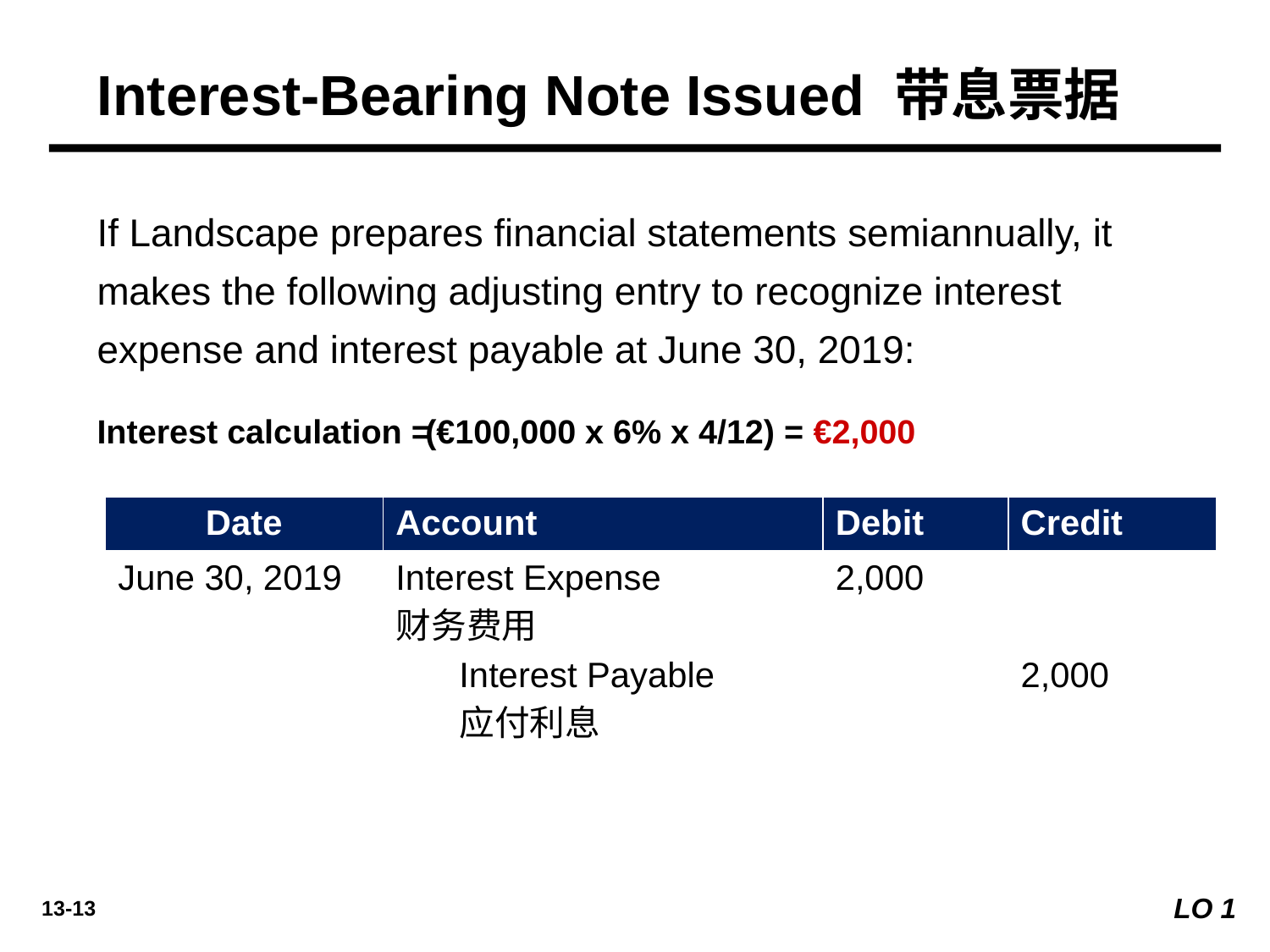

Interest-Bearing Note Issued 带息票据

If Landscape prepares financial statements semiannually, it makes the following adjusting entry to recognize interest expense and interest payable at June 30, 2019:
Interest calculation =
(€100,000 x 6% x 4/12) = €2,000
| Date | Account | Debit | Credit |
| --- | --- | --- | --- |
| June 30, 2019 | Interest Expense 财务费用 | 2,000 |  |
|  | Interest Payable 应付利息 |  | 2,000 |
LO 1